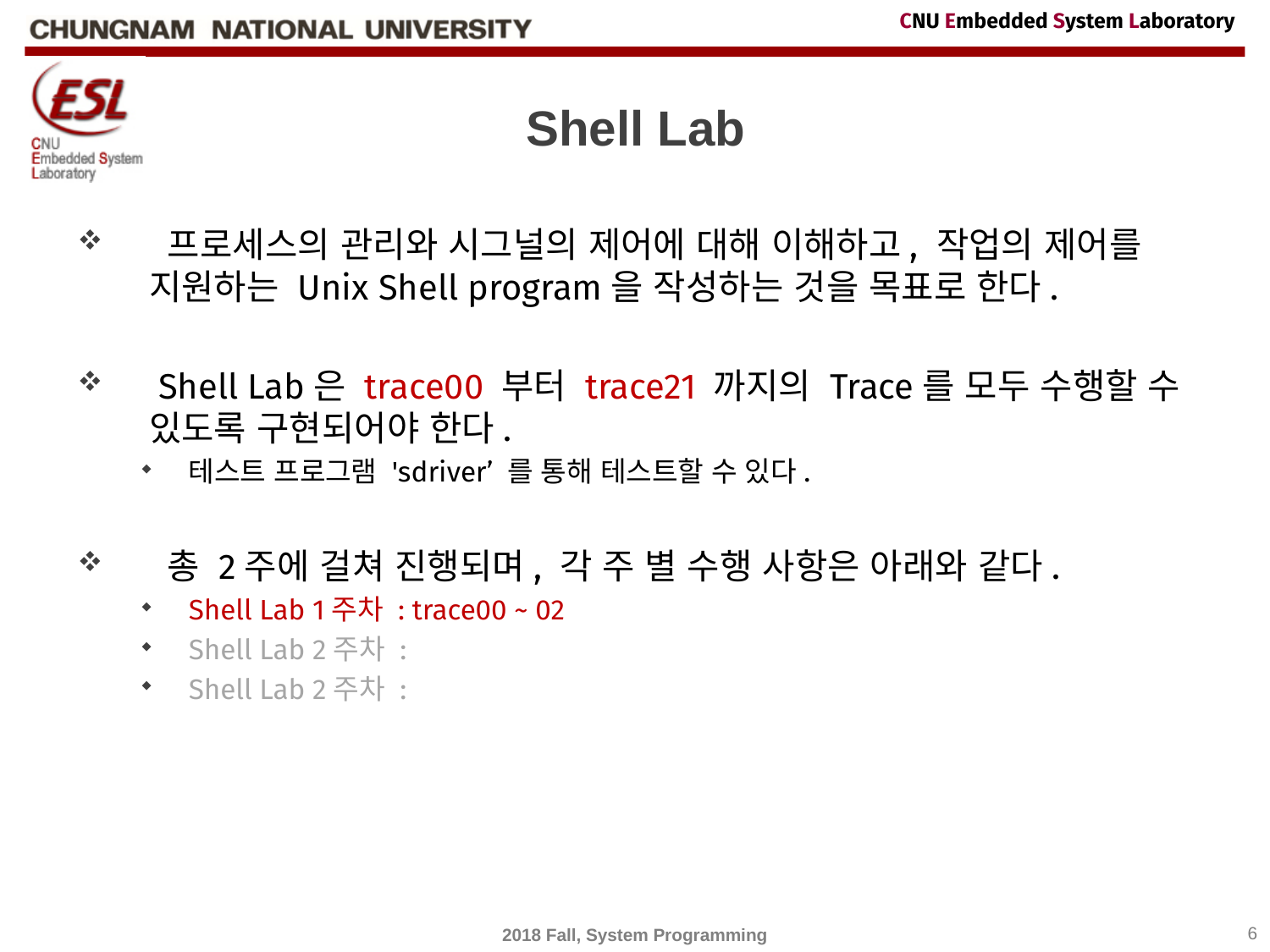

# Shell Lab
 프로세스의 관리와 시그널의 제어에 대해 이해하고, 작업의 제어를 지원하는 Unix Shell program을 작성하는 것을 목표로 한다.

 Shell Lab은 trace00 부터 trace21 까지의 Trace를 모두 수행할 수 있도록 구현되어야 한다.
테스트 프로그램 'sdriver’ 를 통해 테스트할 수 있다.

 총 2주에 걸쳐 진행되며, 각 주 별 수행 사항은 아래와 같다.
Shell Lab 1주차 : trace00 ~ 02
Shell Lab 2주차 :
Shell Lab 2주차 :

2018 Fall, System Programming
6